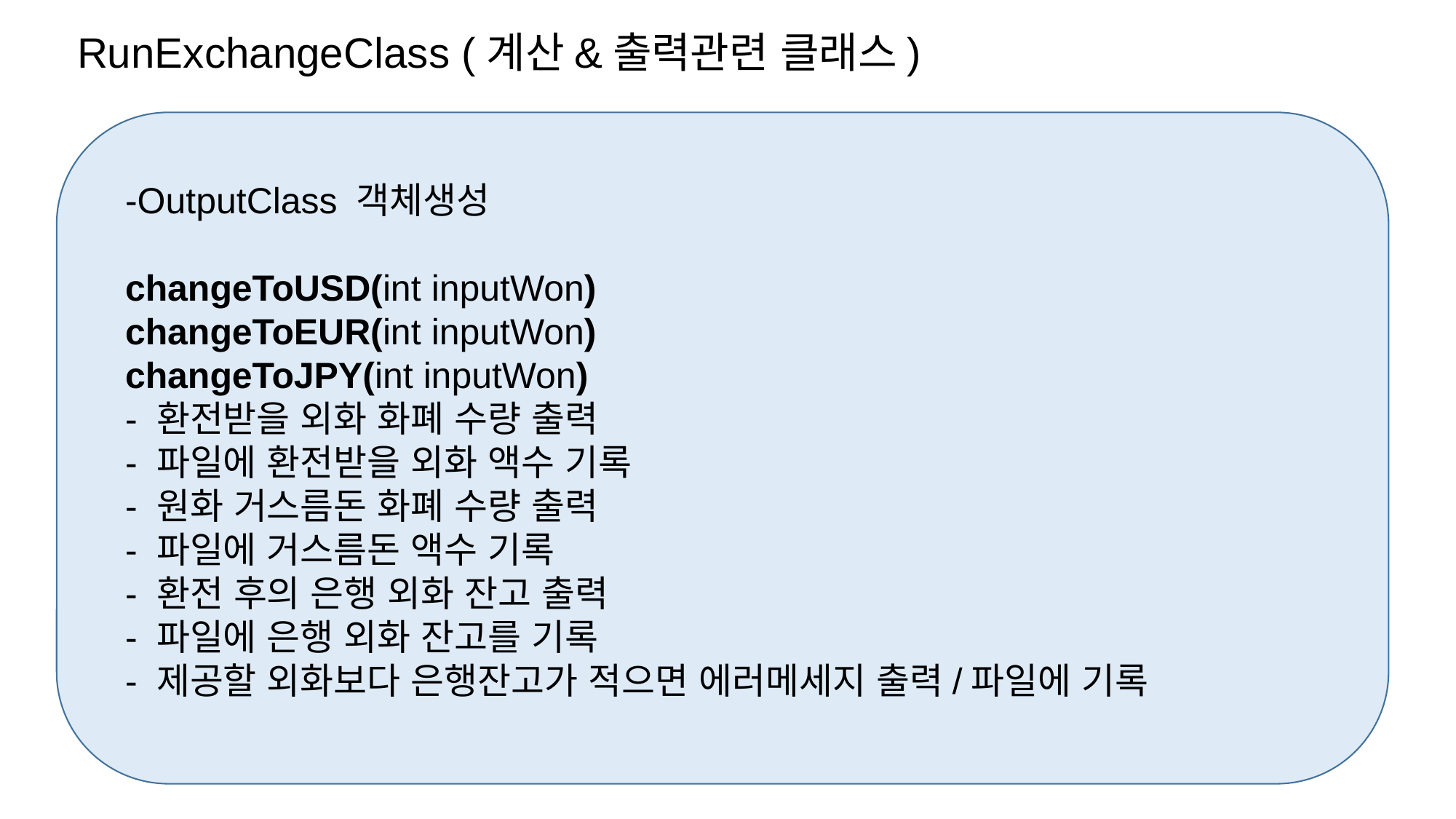

RunExchangeClass (계산&출력관련 클래스)

-OutputClass 객체생성

changeToUSD(int inputWon)
changeToEUR(int inputWon)
changeToJPY(int inputWon)
- 환전받을 외화 화폐 수량 출력
- 파일에 환전받을 외화 액수 기록
- 원화 거스름돈 화폐 수량 출력
- 파일에 거스름돈 액수 기록
- 환전 후의 은행 외화 잔고 출력
- 파일에 은행 외화 잔고를 기록
- 제공할 외화보다 은행잔고가 적으면 에러메세지 출력/파일에 기록